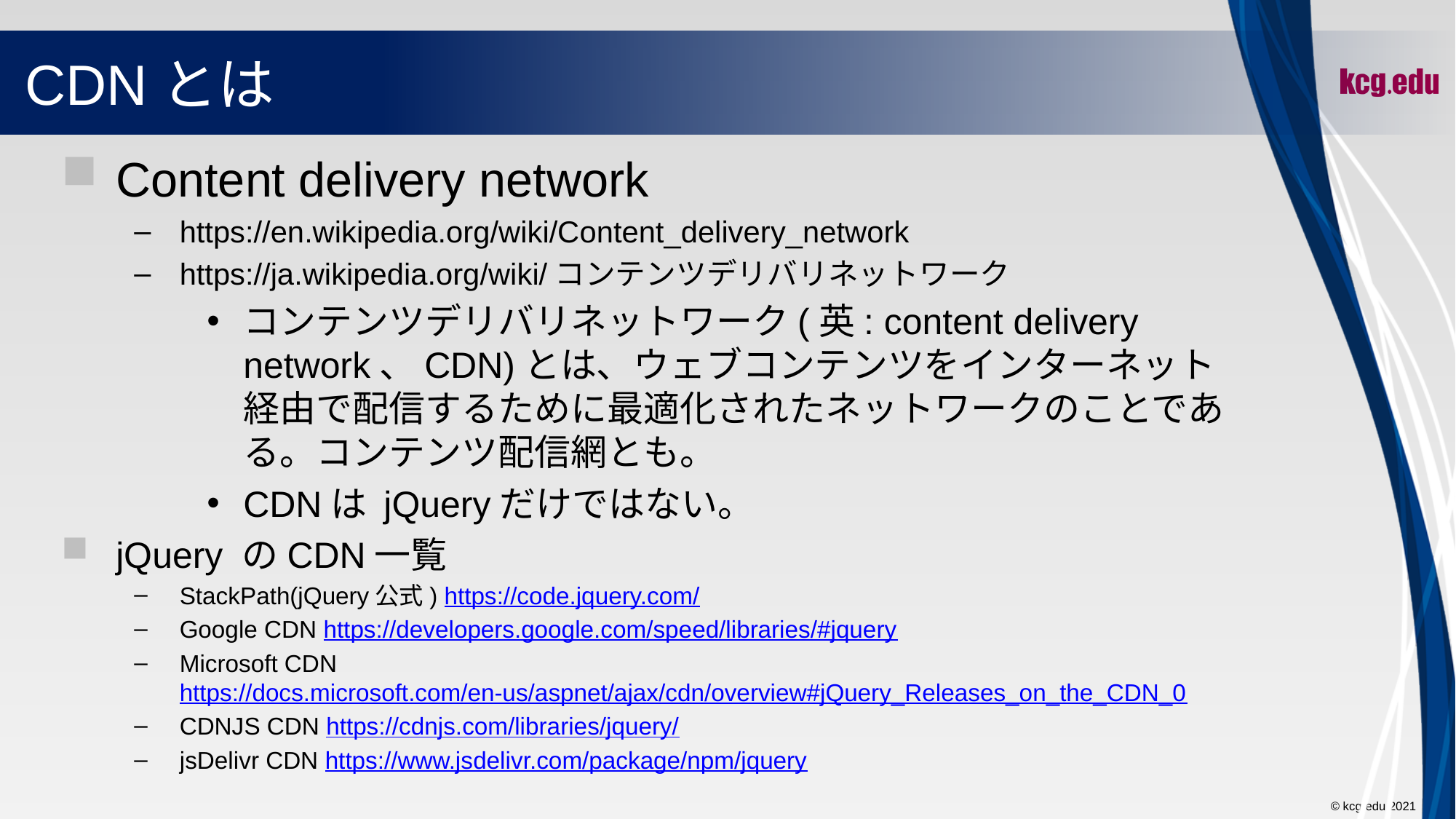

# CDNとは
Content delivery network
https://en.wikipedia.org/wiki/Content_delivery_network
https://ja.wikipedia.org/wiki/コンテンツデリバリネットワーク
コンテンツデリバリネットワーク(英: content delivery network、CDN)とは、ウェブコンテンツをインターネット経由で配信するために最適化されたネットワークのことである。コンテンツ配信網とも。
CDNは jQueryだけではない。
jQuery のCDN一覧
StackPath(jQuery公式) https://code.jquery.com/
Google CDN https://developers.google.com/speed/libraries/#jquery
Microsoft CDN https://docs.microsoft.com/en-us/aspnet/ajax/cdn/overview#jQuery_Releases_on_the_CDN_0
CDNJS CDN https://cdnjs.com/libraries/jquery/
jsDelivr CDN https://www.jsdelivr.com/package/npm/jquery